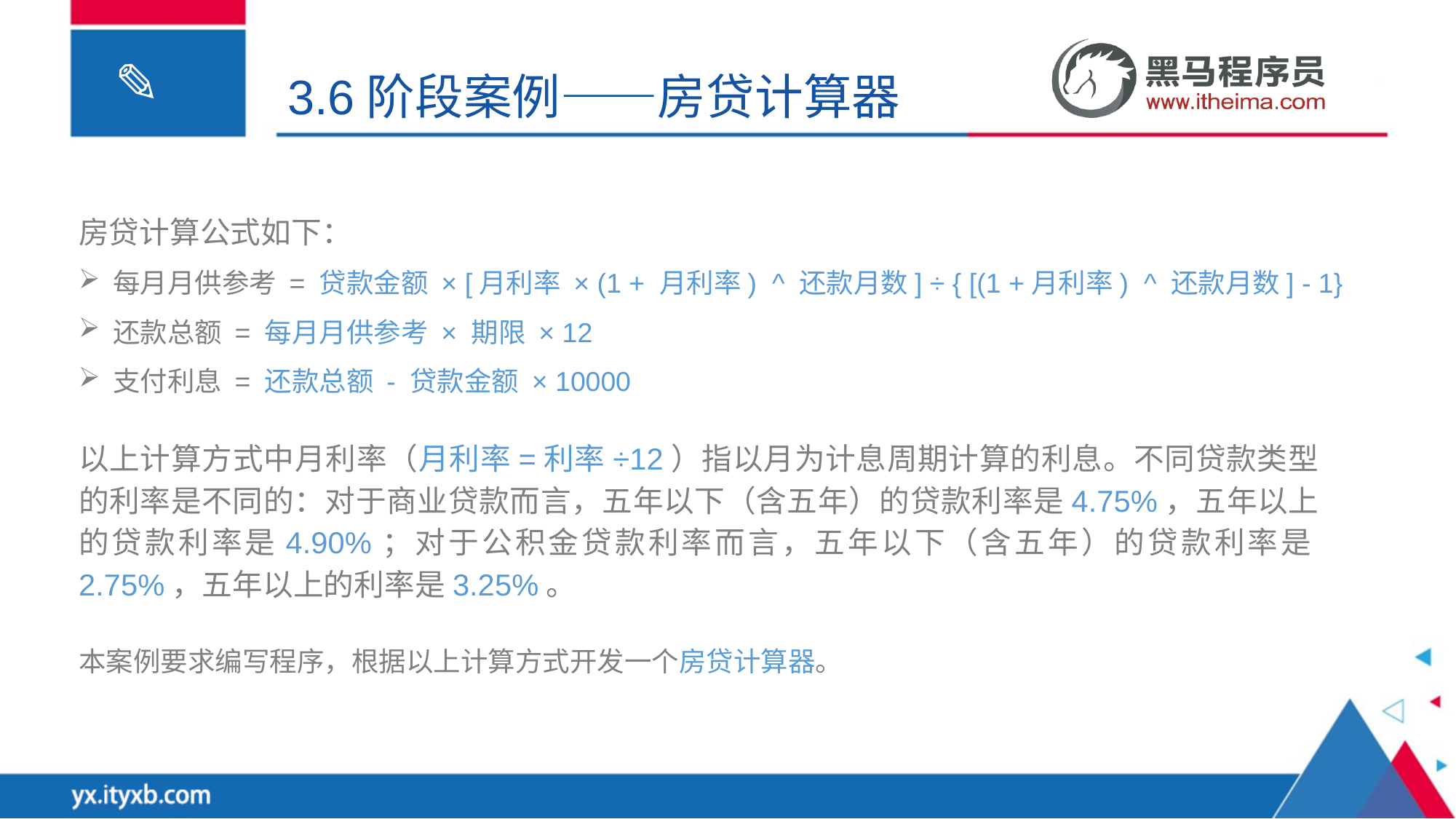

3.6阶段案例——房贷计算器
房贷计算公式如下：
每月月供参考 = 贷款金额 × [月利率 × (1 + 月利率)  ^ 还款月数] ÷ { [(1 +月利率)  ^ 还款月数] - 1}
还款总额 = 每月月供参考 × 期限 × 12
支付利息 = 还款总额 - 贷款金额 × 10000
以上计算方式中月利率（月利率=利率÷12）指以月为计息周期计算的利息。不同贷款类型的利率是不同的：对于商业贷款而言，五年以下（含五年）的贷款利率是4.75%，五年以上的贷款利率是4.90%；对于公积金贷款利率而言，五年以下（含五年）的贷款利率是2.75%，五年以上的利率是3.25%。
本案例要求编写程序，根据以上计算方式开发一个房贷计算器。